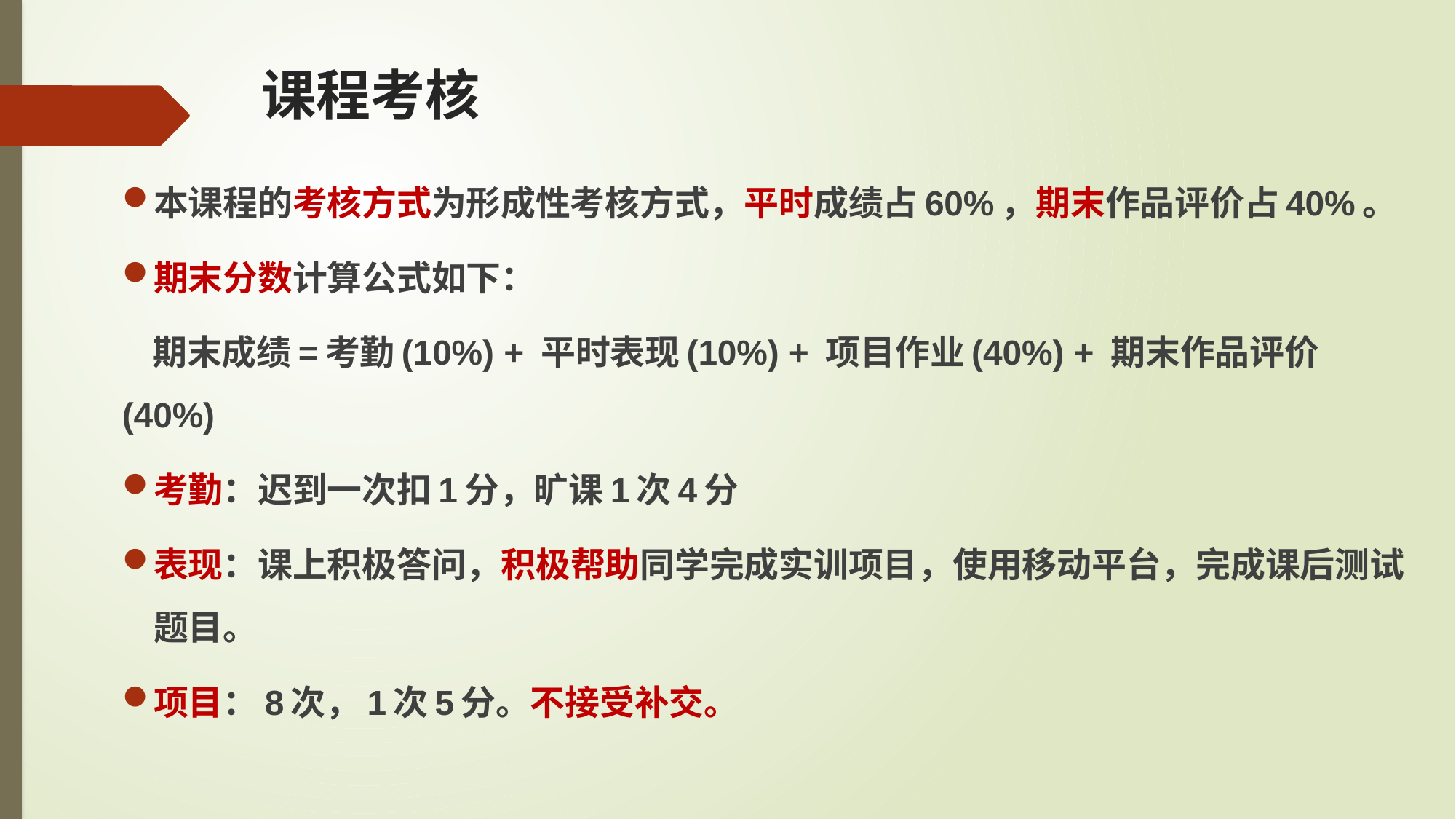

# 课程考核
本课程的考核方式为形成性考核方式，平时成绩占60%，期末作品评价占40%。
期末分数计算公式如下：
   期末成绩=考勤(10%) + 平时表现(10%) + 项目作业(40%) + 期末作品评价(40%)
考勤：迟到一次扣1分，旷课1次4分
表现：课上积极答问，积极帮助同学完成实训项目，使用移动平台，完成课后测试题目。
项目：8次，1次5分。不接受补交。